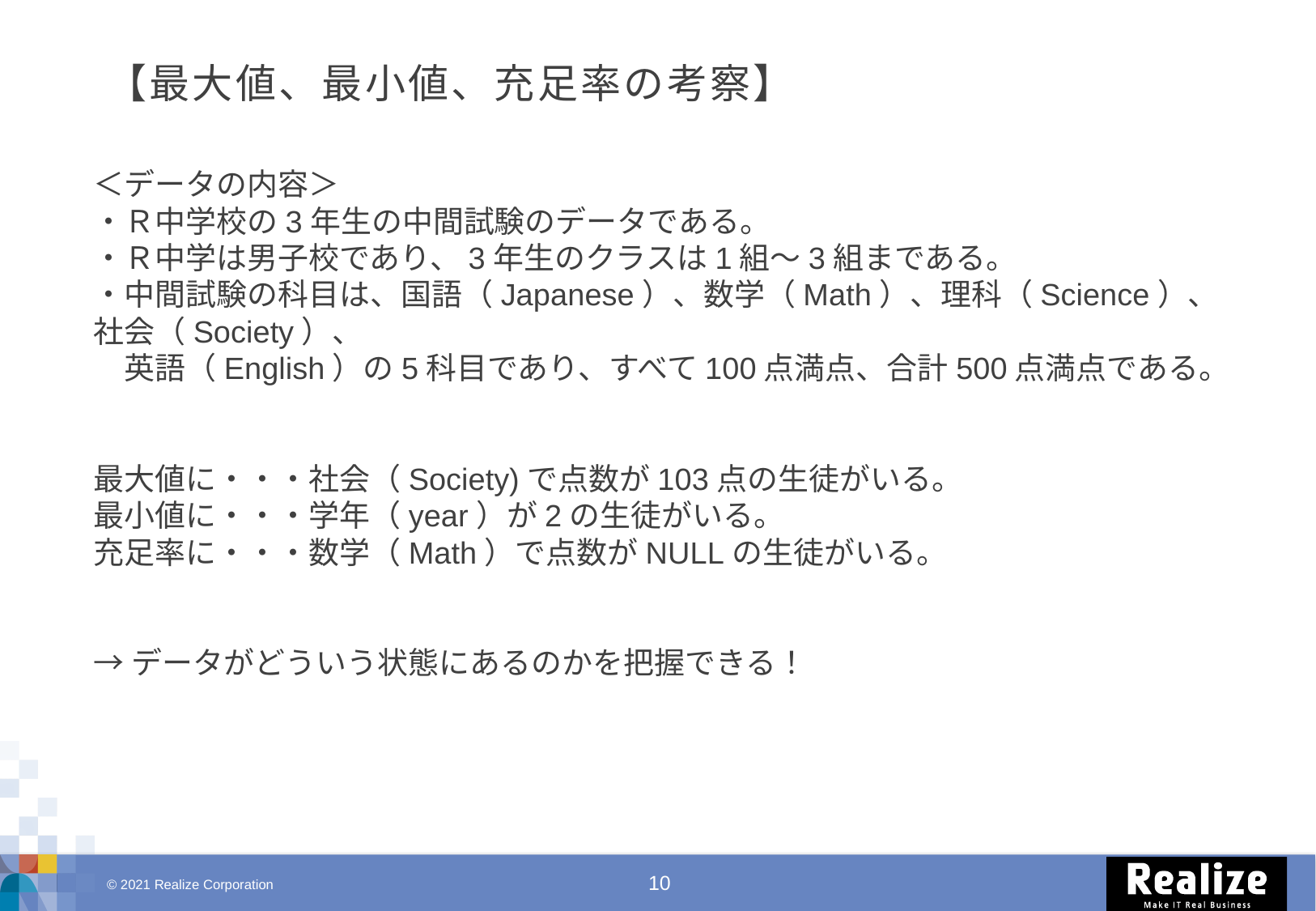

# 【最大値、最小値、充足率の考察】
＜データの内容＞
・Ｒ中学校の3年生の中間試験のデータである。
・Ｒ中学は男子校であり、3年生のクラスは1組～3組まである。
・中間試験の科目は、国語（Japanese）、数学（Math）、理科（Science）、社会（Society）、
　英語（English）の5科目であり、すべて100点満点、合計500点満点である。

最大値に・・・社会（Society)で点数が103点の生徒がいる。
最小値に・・・学年（year）が2の生徒がいる。
充足率に・・・数学（Math）で点数がNULLの生徒がいる。

→データがどういう状態にあるのかを把握できる！